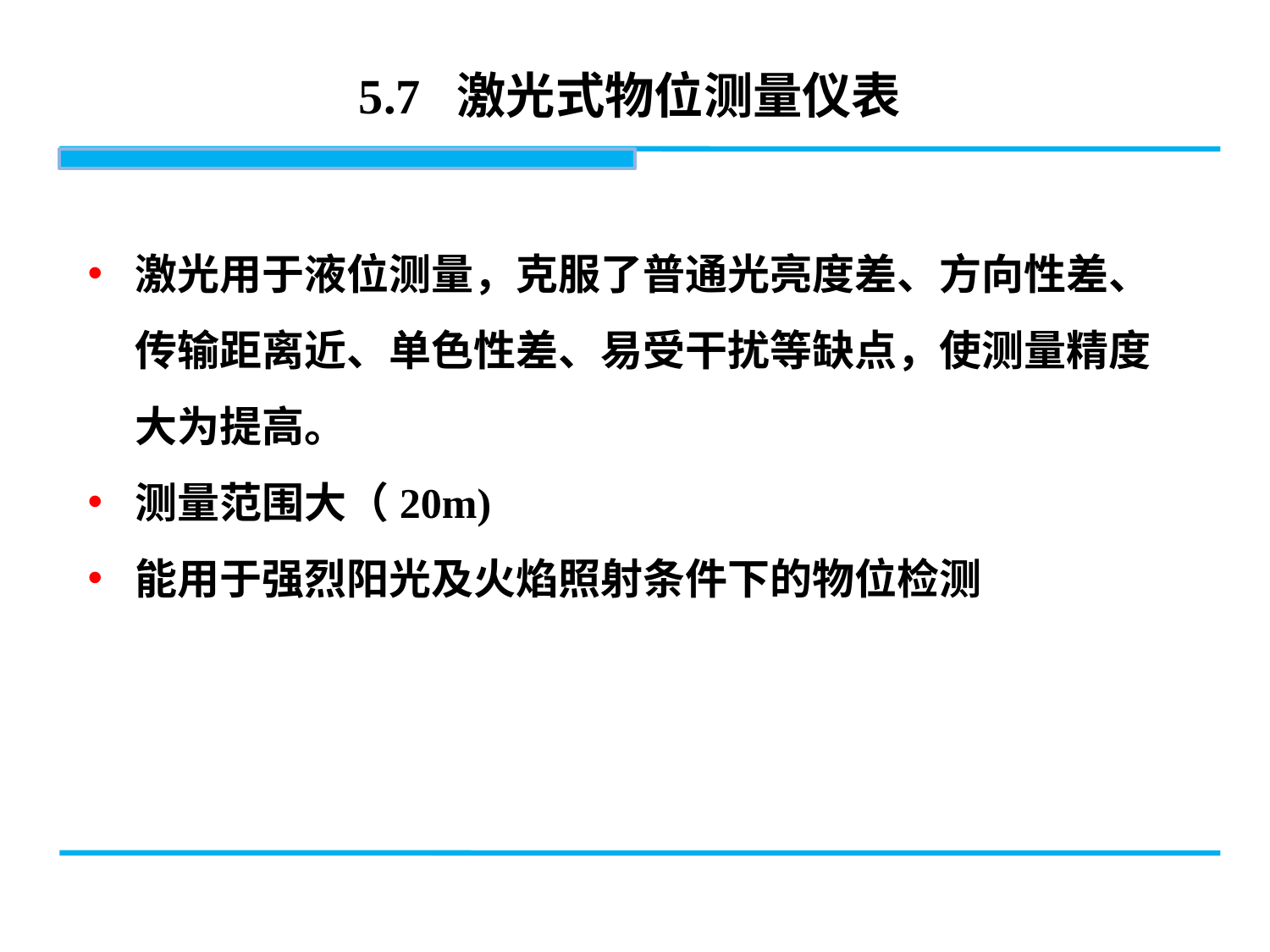

# 5.7  激光式物位测量仪表
激光用于液位测量，克服了普通光亮度差、方向性差、传输距离近、单色性差、易受干扰等缺点，使测量精度大为提高。
测量范围大（20m)
能用于强烈阳光及火焰照射条件下的物位检测